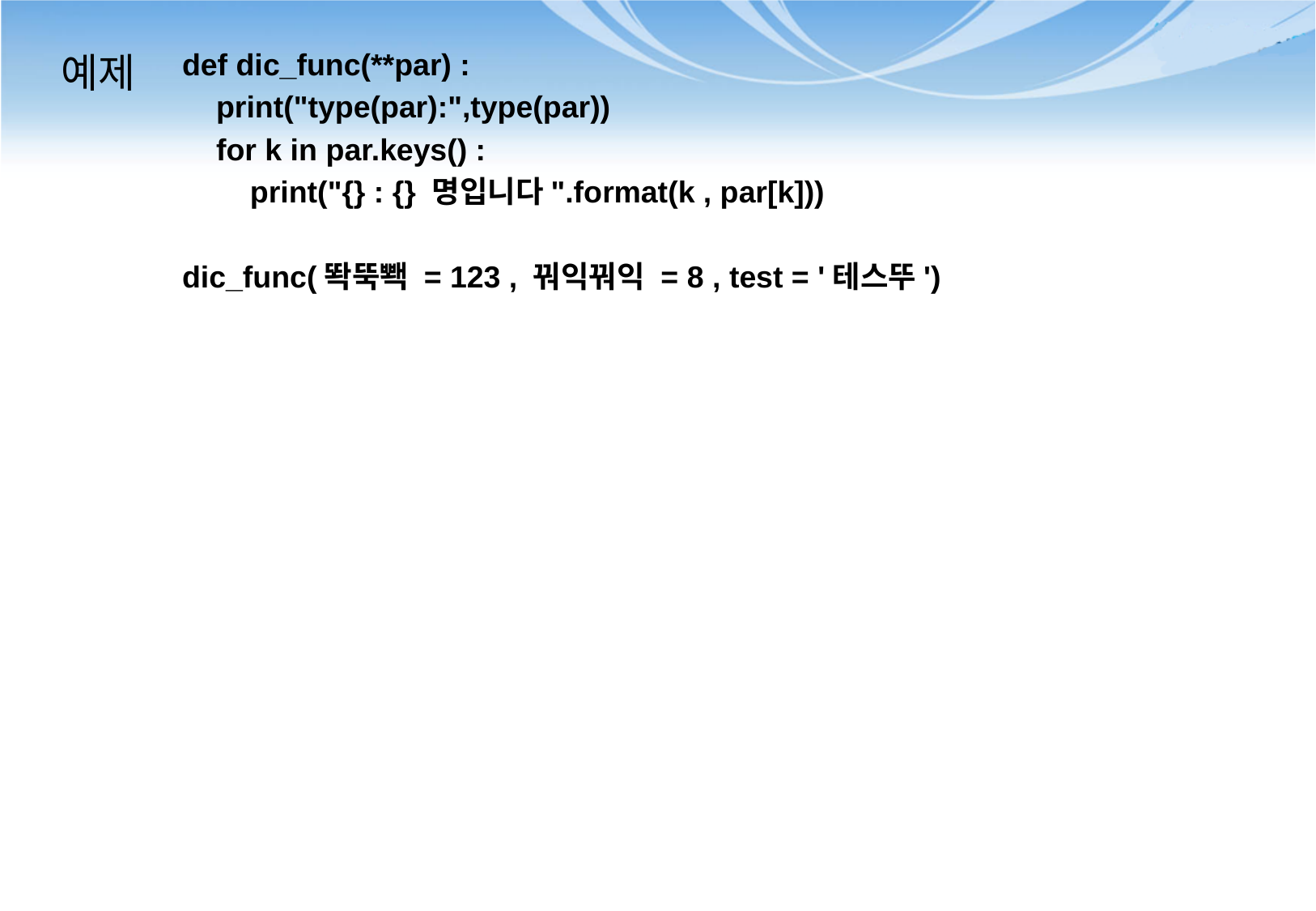

# 예제
def dic_func(**par) :
    print("type(par):",type(par))
    for k in par.keys() :
        print("{} : {} 명입니다".format(k , par[k]))

dic_func(똭뚝뽹 = 123 , 꿔익꿔익 = 8 , test = '테스뚜')